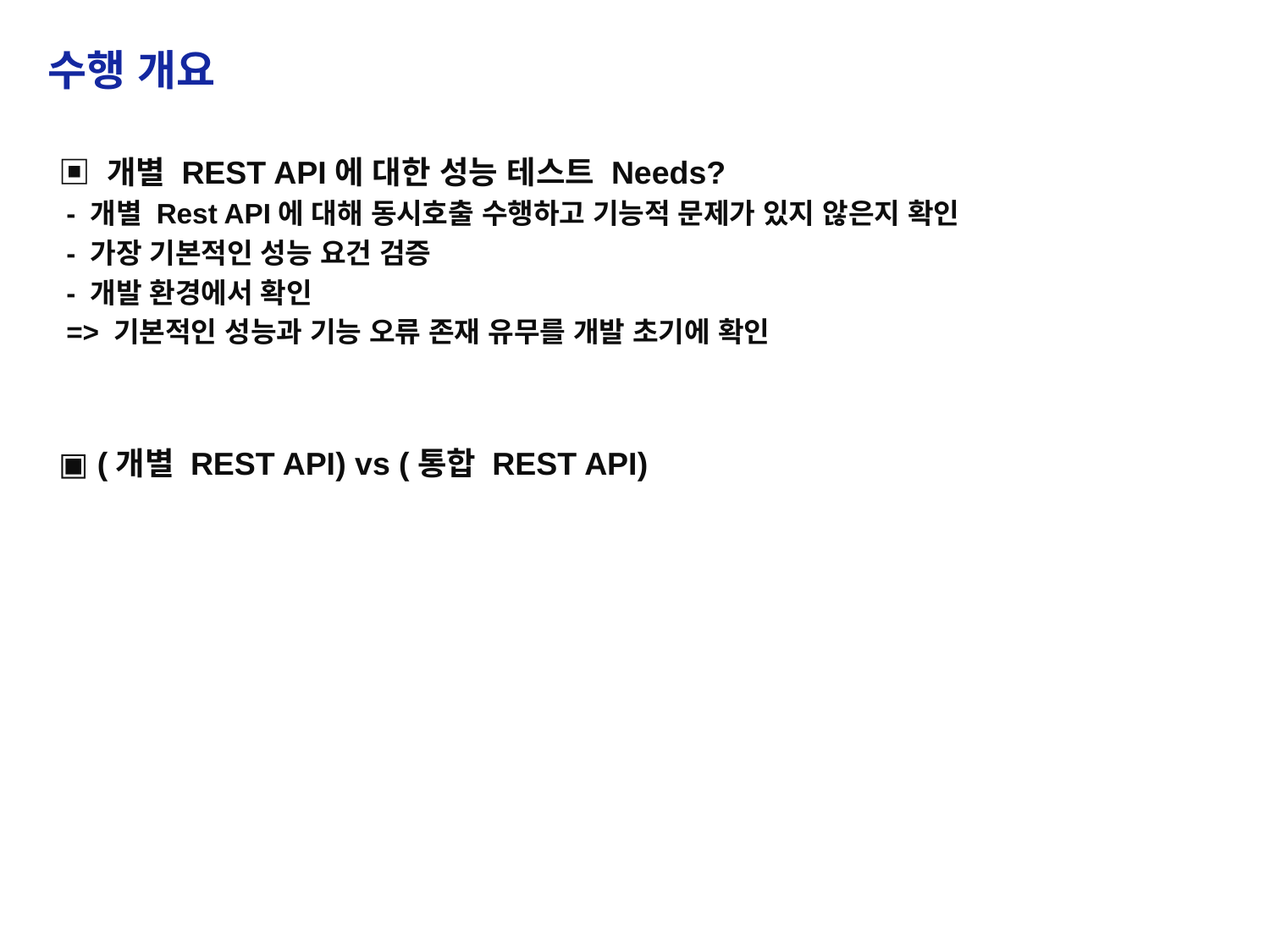

수행 개요
▣ 개별 REST API에 대한 성능 테스트 Needs?
 - 개별 Rest API에 대해 동시호출 수행하고 기능적 문제가 있지 않은지 확인
 - 가장 기본적인 성능 요건 검증
 - 개발 환경에서 확인
 => 기본적인 성능과 기능 오류 존재 유무를 개발 초기에 확인

▣ (개별 REST API) vs (통합 REST API)